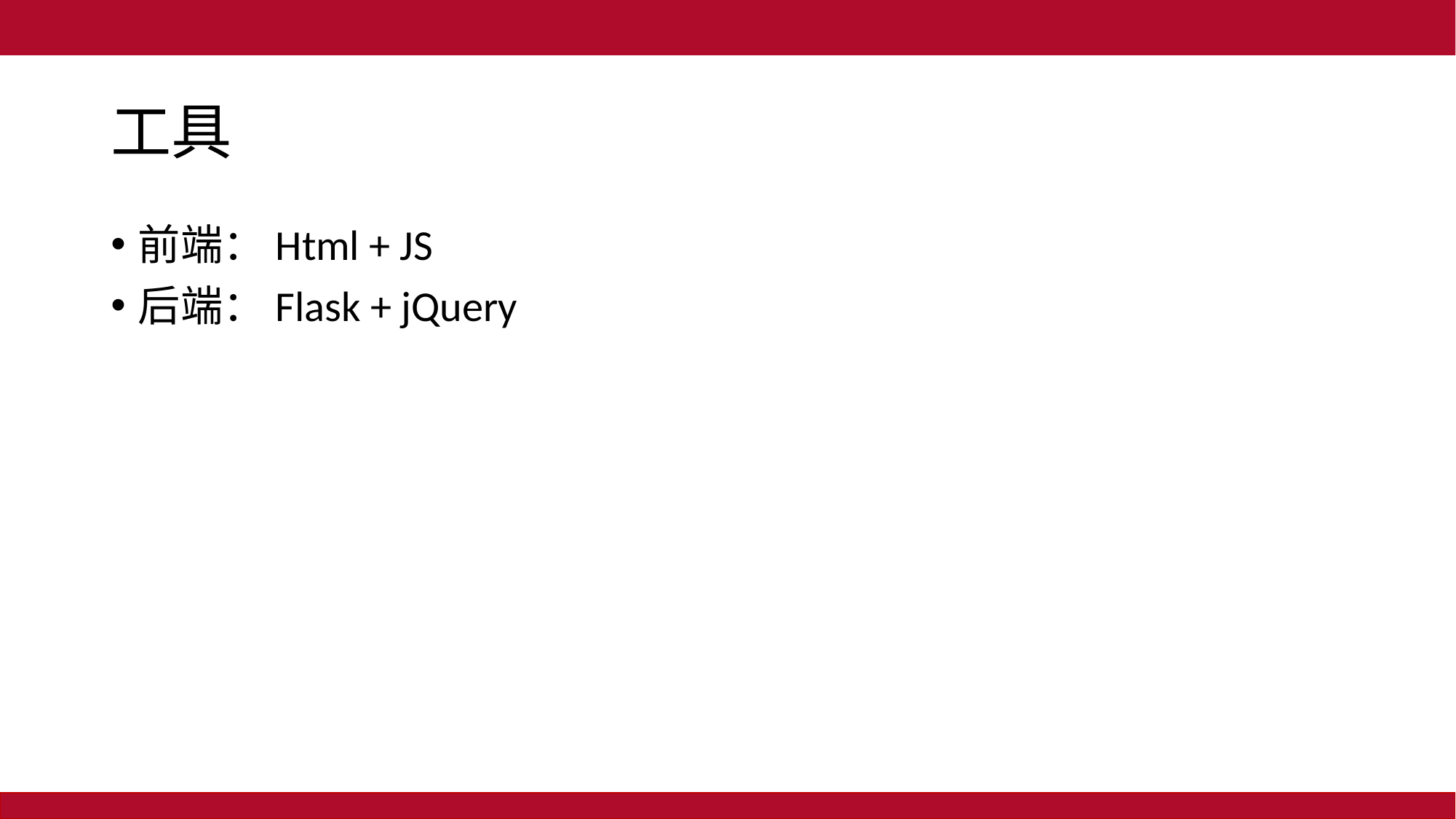

# 工具
前端：Html + JS
后端：Flask + jQuery